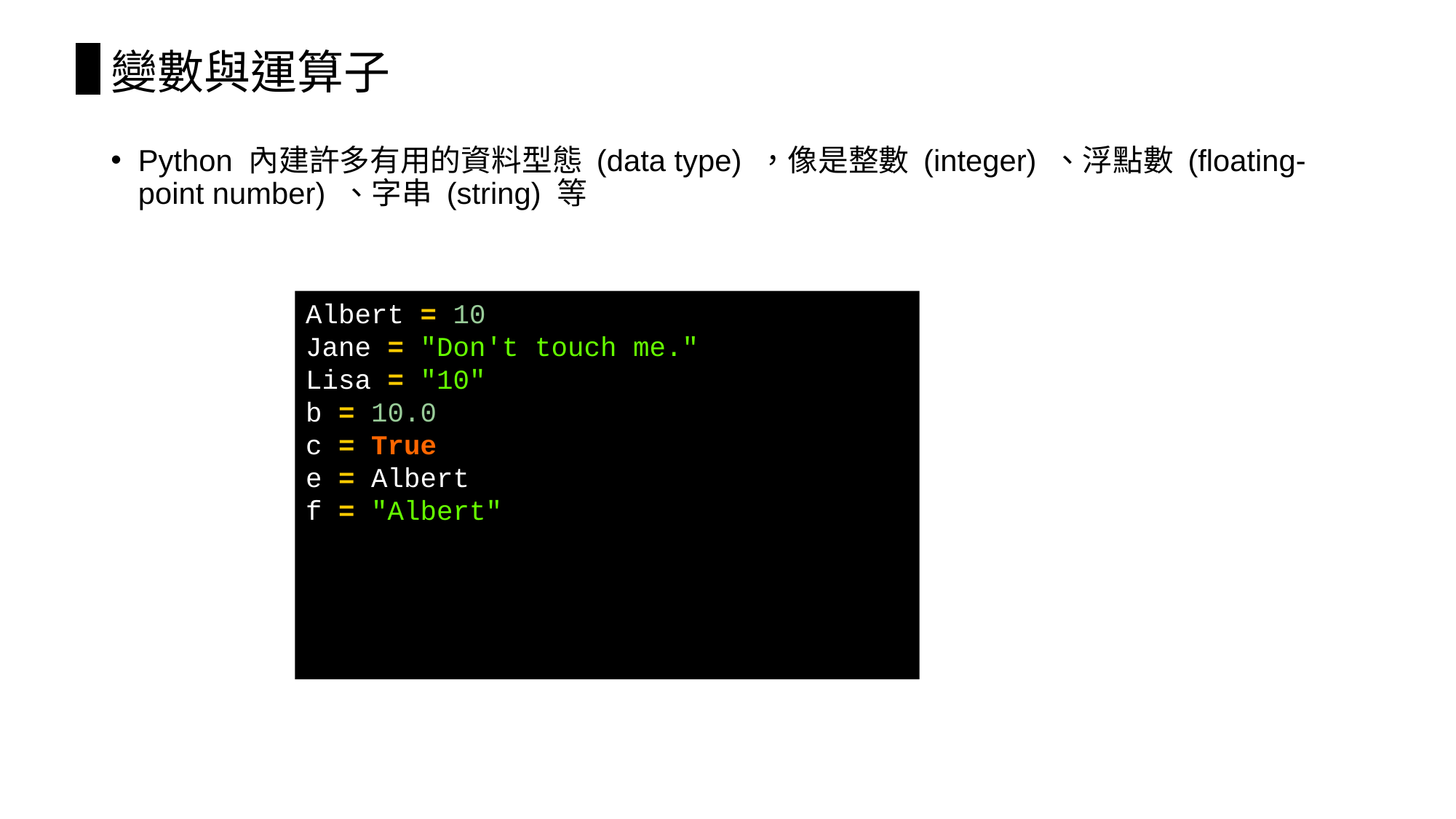

# 變數與運算子
Python 內建許多有用的資料型態 (data type) ，像是整數 (integer) 、浮點數 (floating-point number) 、字串 (string) 等
Albert = 10
Jane = "Don't touch me."
Lisa = "10"
b = 10.0
c = True
e = Albert
f = "Albert"